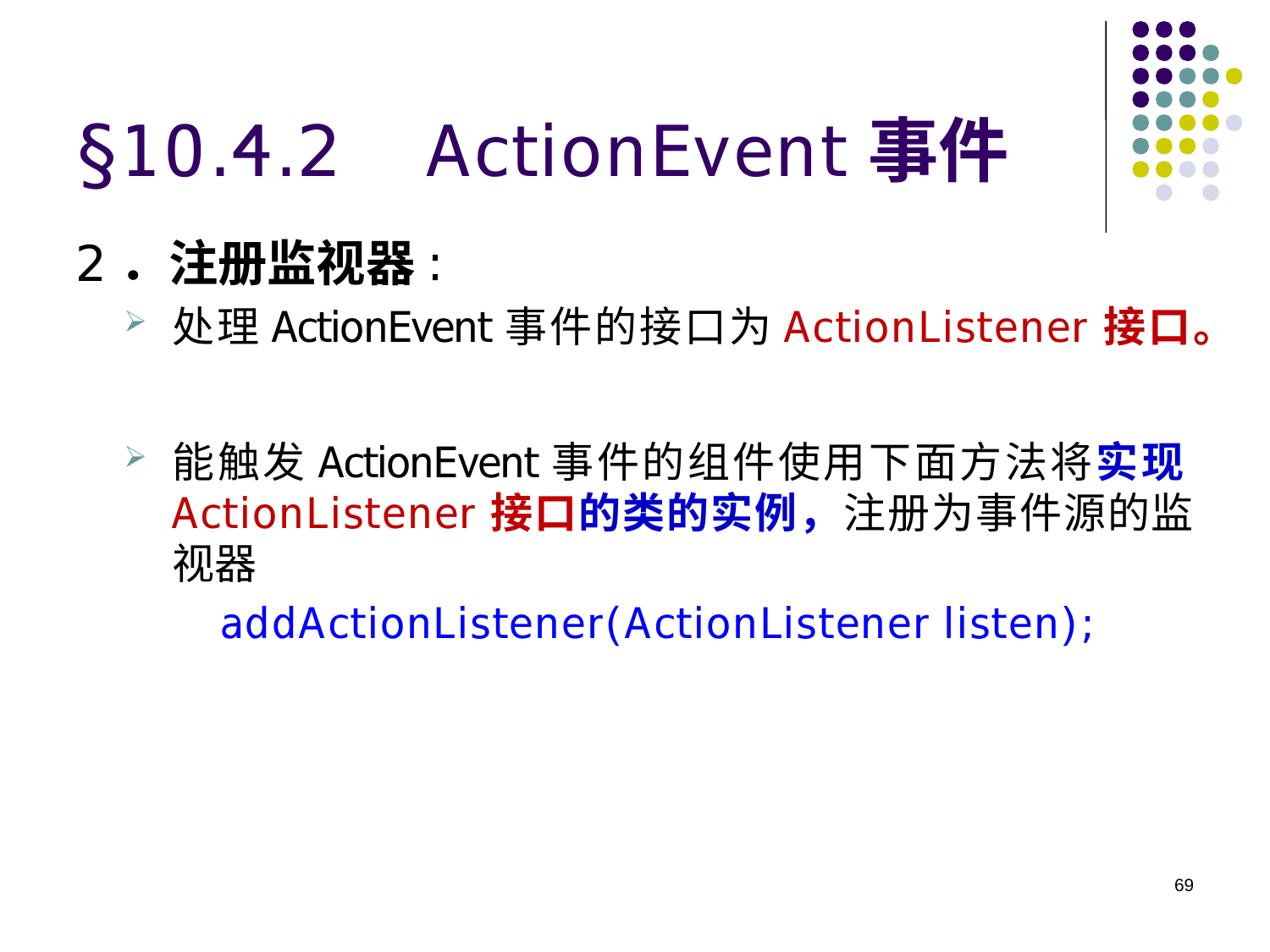

# §10.4.2    ActionEvent事件
2．注册监视器:
处理ActionEvent事件的接口为ActionListener接口。

能触发ActionEvent事件的组件使用下面方法将实现ActionListener接口的类的实例，注册为事件源的监视器
addActionListener(ActionListener listen);

69